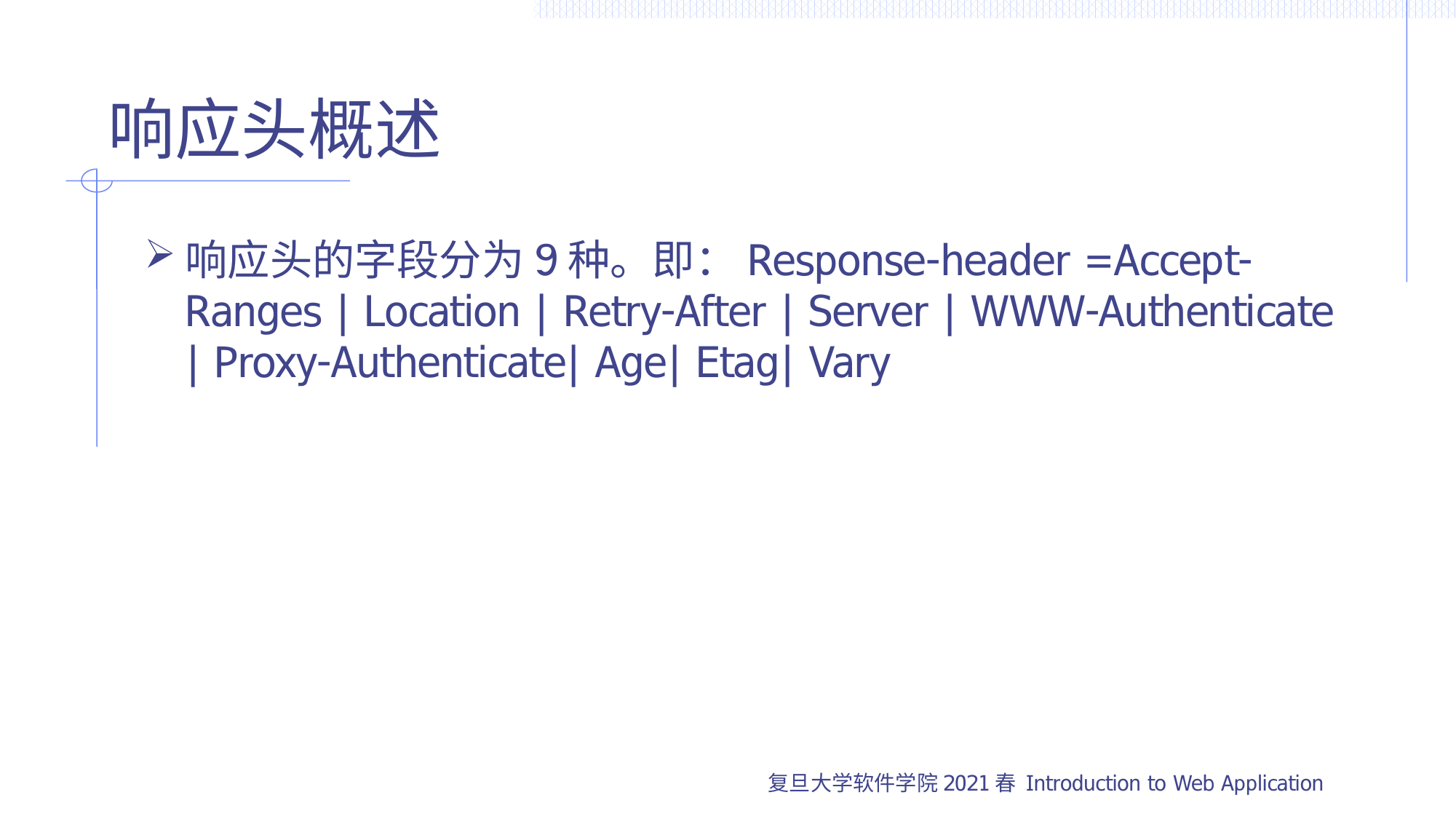

# 响应头概述
响应头的字段分为9种。即：Response-header =Accept-Ranges | Location | Retry-After | Server | WWW-Authenticate | Proxy-Authenticate| Age| Etag| Vary